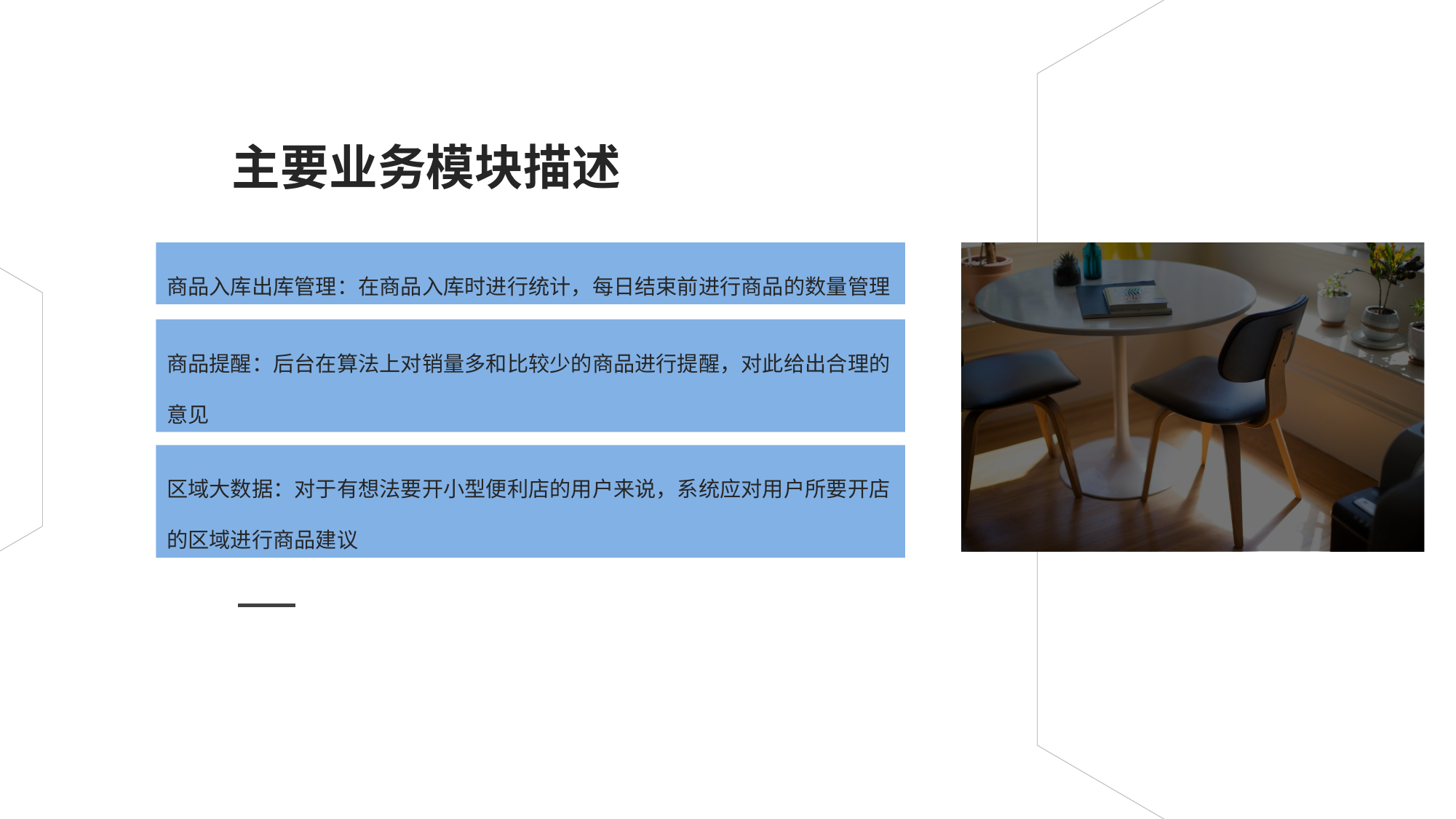

主要业务模块描述
商品入库出库管理：在商品入库时进行统计，每日结束前进行商品的数量管理

商品提醒：后台在算法上对销量多和比较少的商品进行提醒，对此给出合理的意见
区域大数据：对于有想法要开小型便利店的用户来说，系统应对用户所要开店的区域进行商品建议